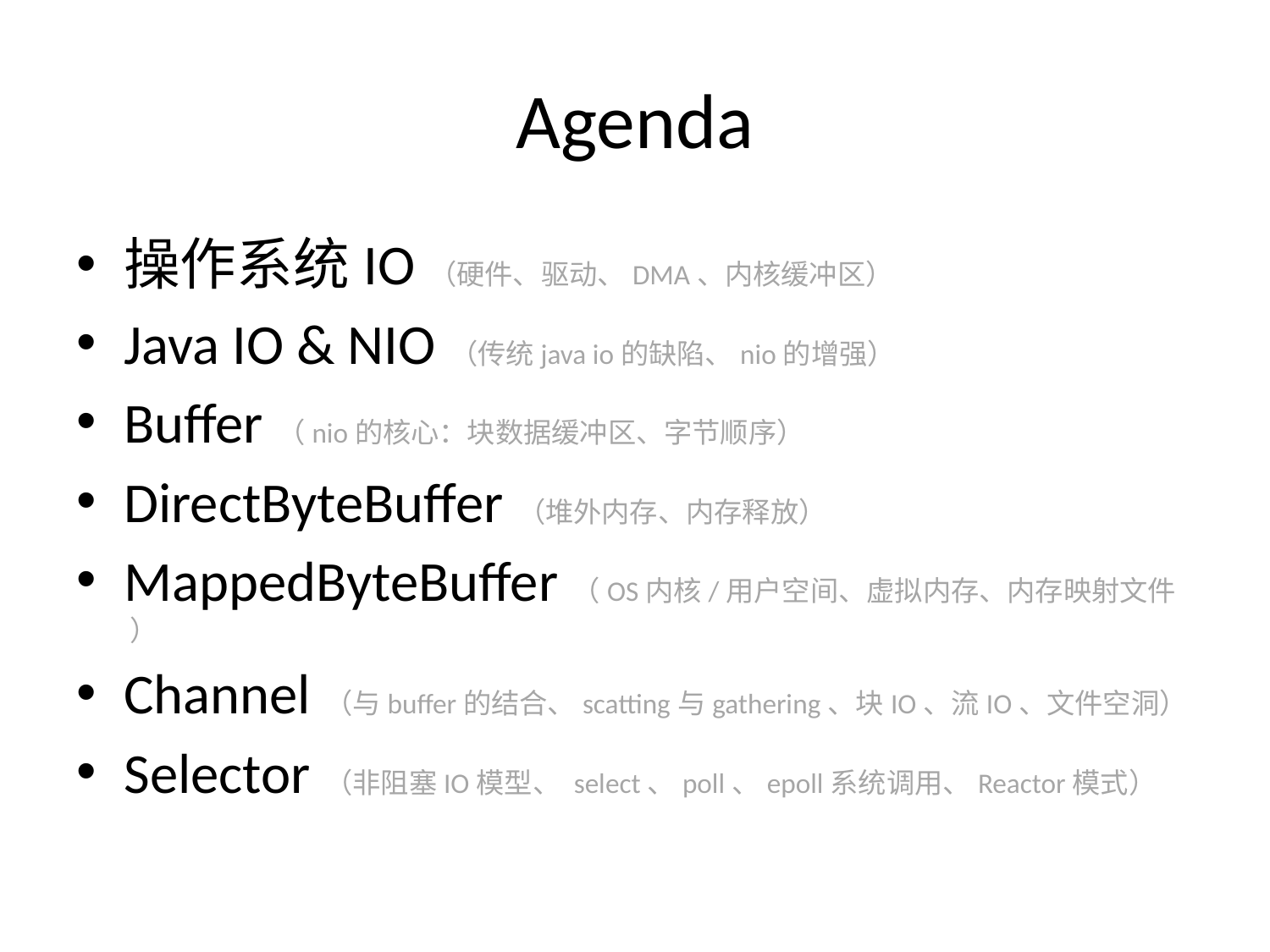

# Agenda
操作系统IO（硬件、驱动、DMA、内核缓冲区）
Java IO & NIO（传统java io的缺陷、nio的增强）
Buffer（nio的核心：块数据缓冲区、字节顺序）
DirectByteBuffer（堆外内存、内存释放）
MappedByteBuffer（OS内核/用户空间、虚拟内存、内存映射文件 ）
Channel（与buffer的结合、scatting与gathering、块IO、流IO、文件空洞）
Selector（非阻塞IO模型、 select、poll、epoll系统调用、Reactor模式）